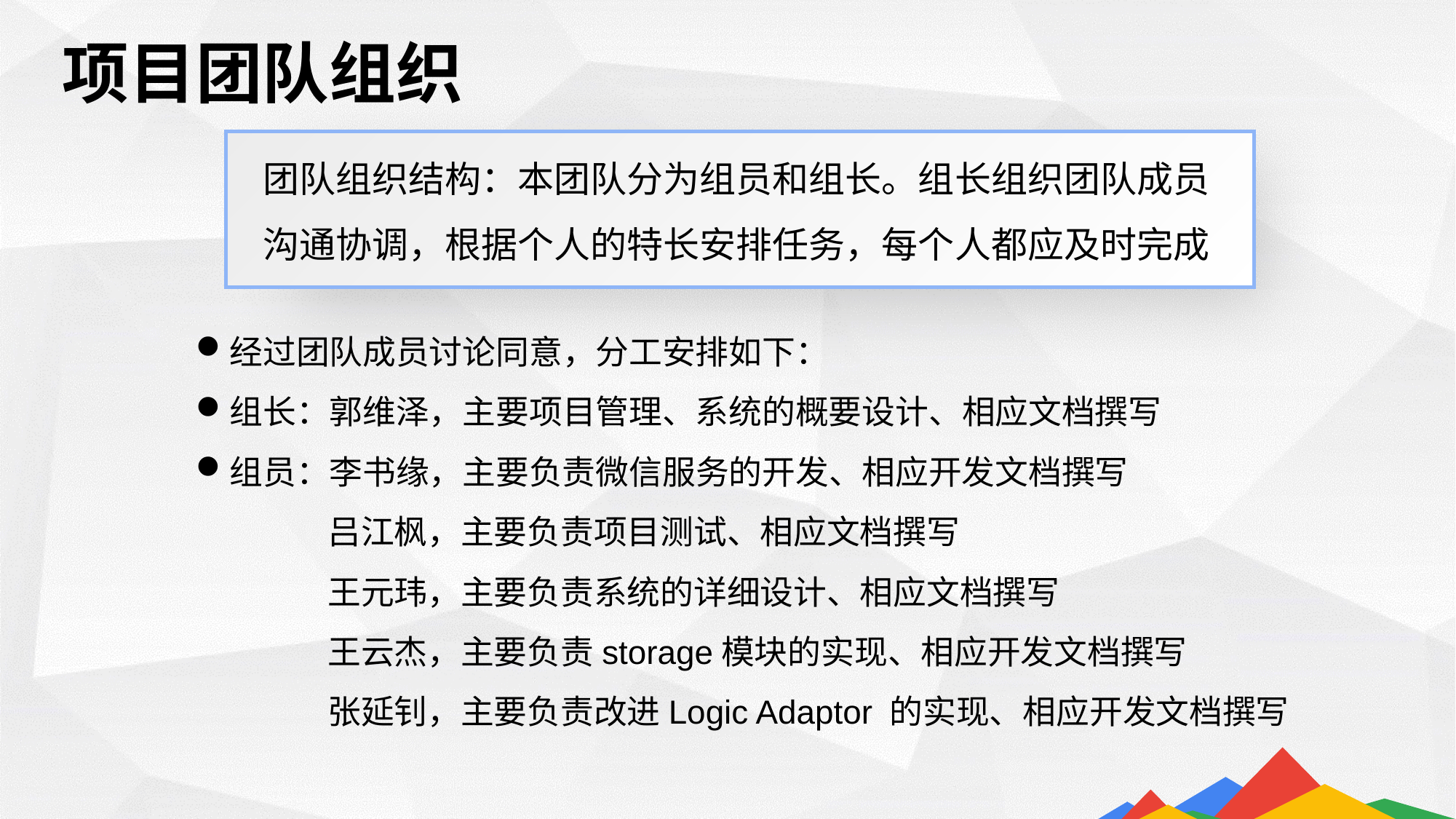

项目团队组织

团队组织结构：本团队分为组员和组长。组长组织团队成员沟通协调，根据个人的特长安排任务，每个人都应及时完成
经过团队成员讨论同意，分工安排如下：
组长：郭维泽，主要项目管理、系统的概要设计、相应文档撰写
组员：李书缘，主要负责微信服务的开发、相应开发文档撰写
	  吕江枫，主要负责项目测试、相应文档撰写
	  王元玮，主要负责系统的详细设计、相应文档撰写
	  王云杰，主要负责storage模块的实现、相应开发文档撰写
	  张延钊，主要负责改进Logic Adaptor 的实现、相应开发文档撰写